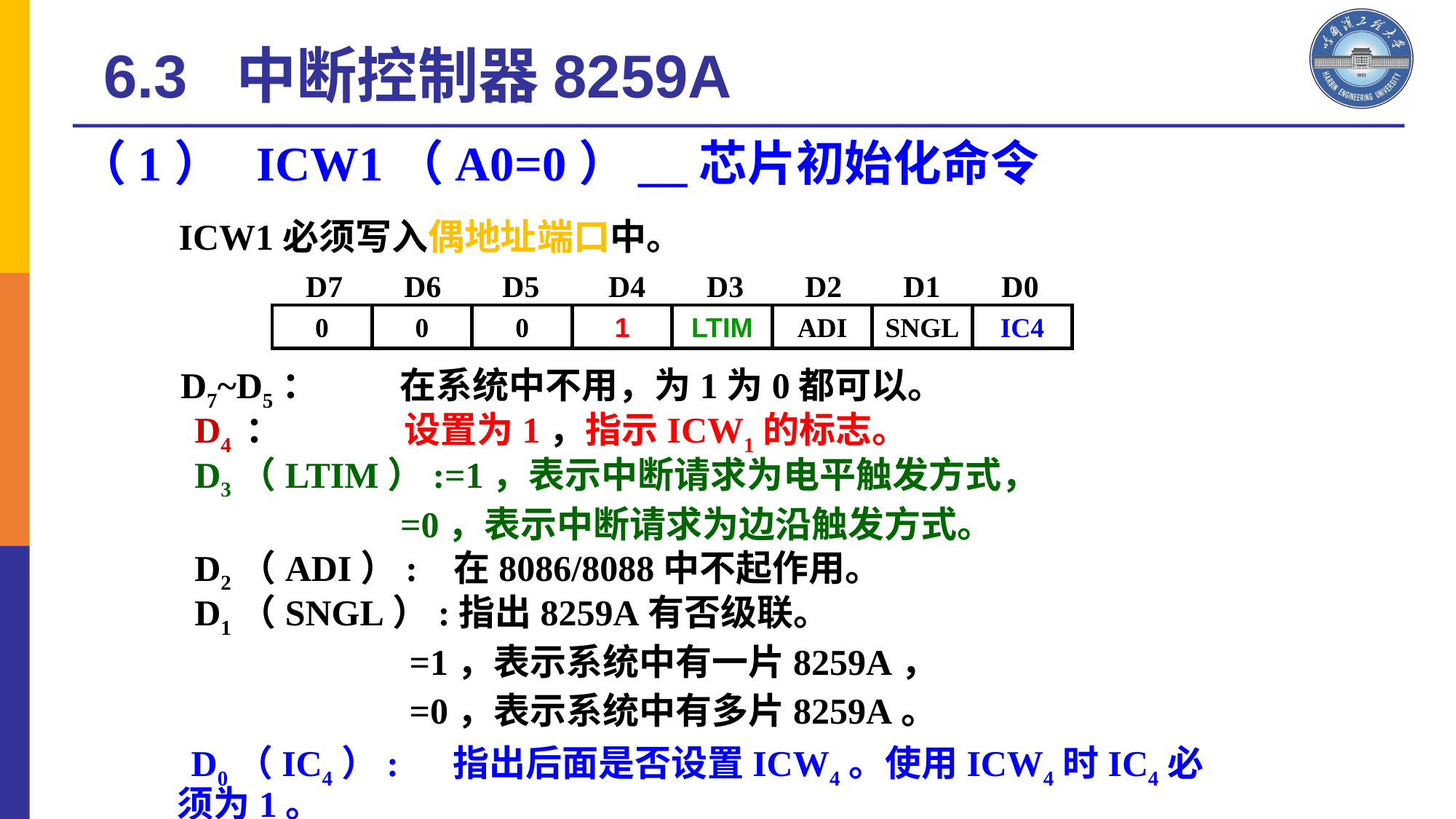

6.3  中断控制器8259A
（1）  ICW1（A0=0）__芯片初始化命令

    ICW1必须写入偶地址端口中。

     D7~D5：          在系统中不用，为1为0都可以。
 D4 ：               设置为1，指示ICW1的标志。
 D3（LTIM）:=1，表示中断请求为电平触发方式，
                             =0，表示中断请求为边沿触发方式。
 D2（ADI）:   在8086/8088中不起作用。
 D1（SNGL）:指出8259A有否级联。
                              =1，表示系统中有一片8259A，
                              =0，表示系统中有多片8259A。
      D0（IC4）:     指出后面是否设置ICW4。使用ICW4时IC4必须为1。
   D7        D6        D5         D4        D3        D2        D1        D0
0
0
0
1
LTIM
ADI
SNGL
IC4